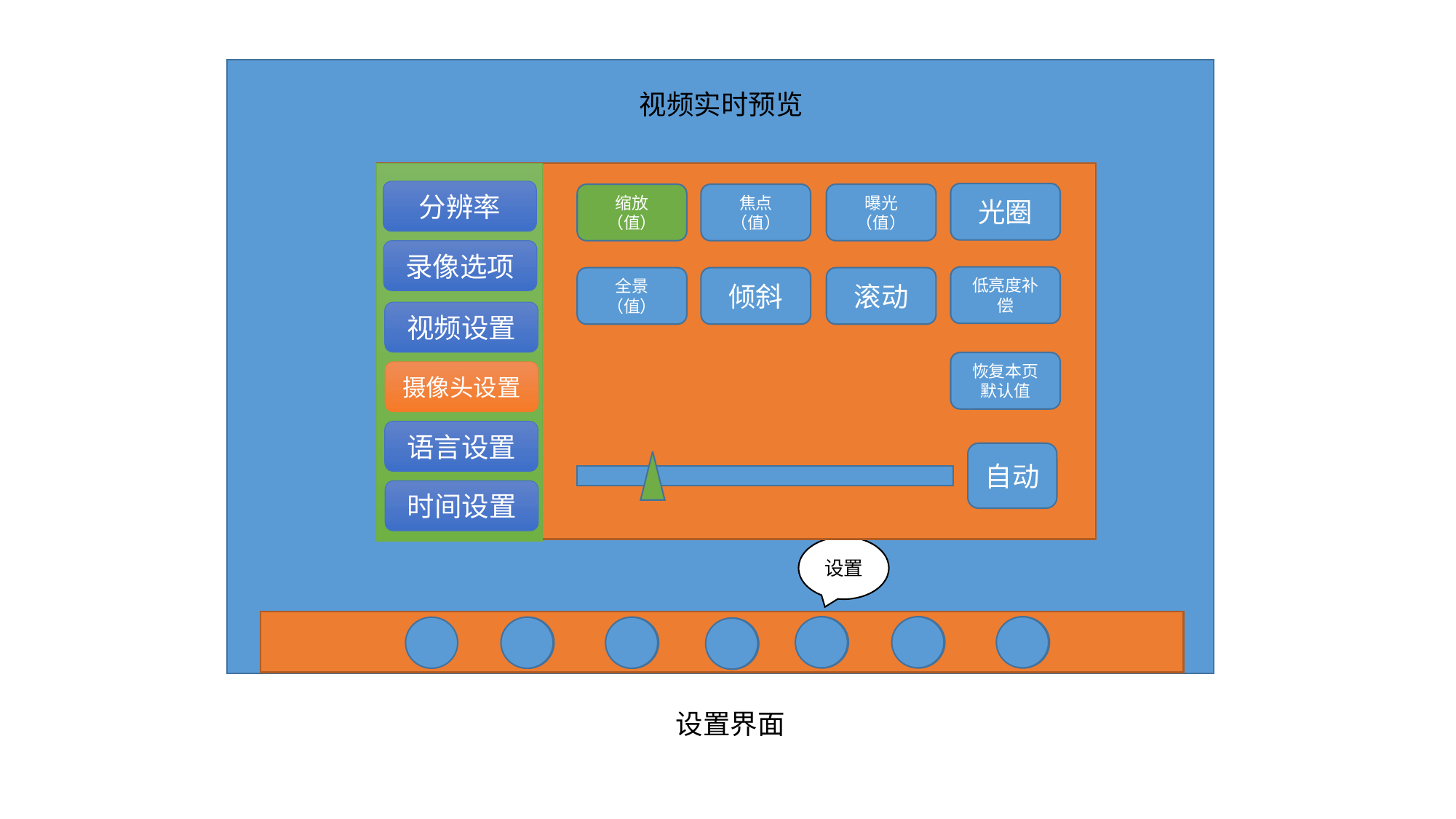

视频实时预览

分辨率
光圈
缩放（值）
焦点（值）
曝光（值）
录像选项
低亮度补偿
全景（值）
倾斜
滚动
视频设置
恢复本页默认值
摄像头设置
语言设置
自动

时间设置
设置

设置界面